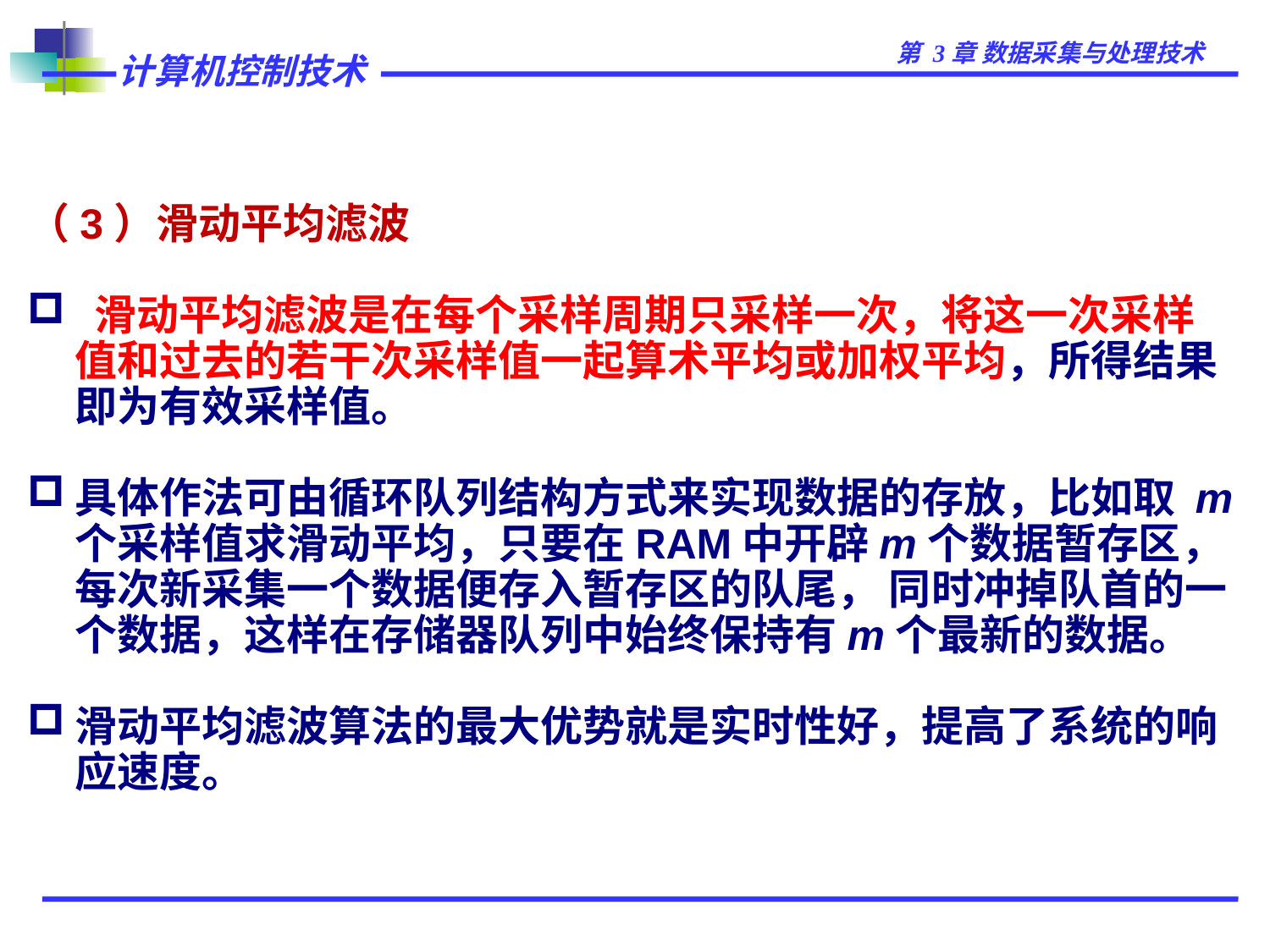

（3）滑动平均滤波

 滑动平均滤波是在每个采样周期只采样一次，将这一次采样值和过去的若干次采样值一起算术平均或加权平均，所得结果即为有效采样值。

具体作法可由循环队列结构方式来实现数据的存放，比如取 m 个采样值求滑动平均，只要在RAM中开辟m个数据暂存区，每次新采集一个数据便存入暂存区的队尾， 同时冲掉队首的一个数据，这样在存储器队列中始终保持有m个最新的数据。

滑动平均滤波算法的最大优势就是实时性好，提高了系统的响应速度。